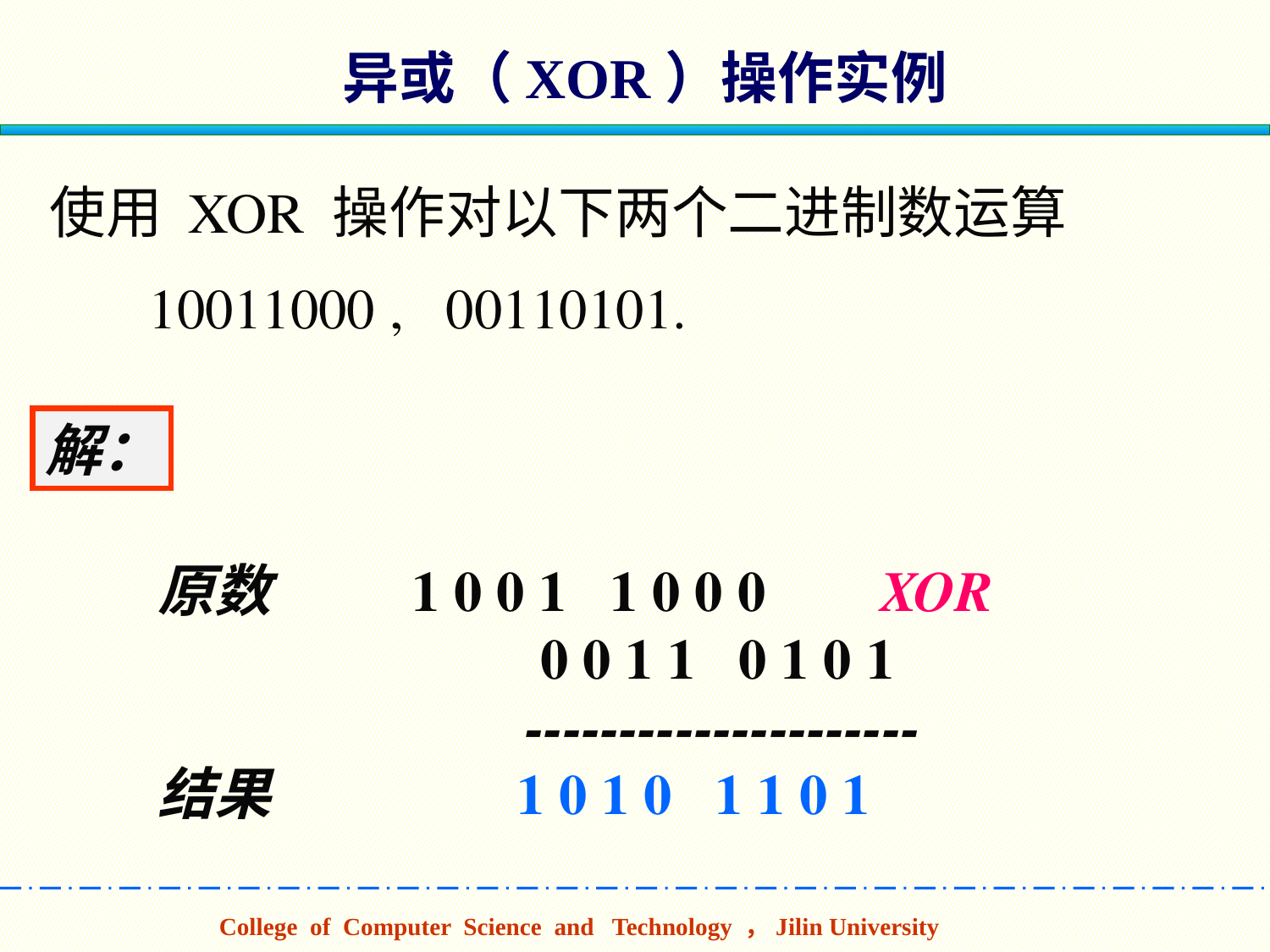

异或（XOR）操作实例
使用 XOR 操作对以下两个二进制数运算
       10011000 ,   00110101.
解：
原数 		1 0 0 1   1 0 0 0        XOR
                           0 0 1 1   0 1 0 1
                          ---------------------
结果                  1 0 1 0   1 1 0 1